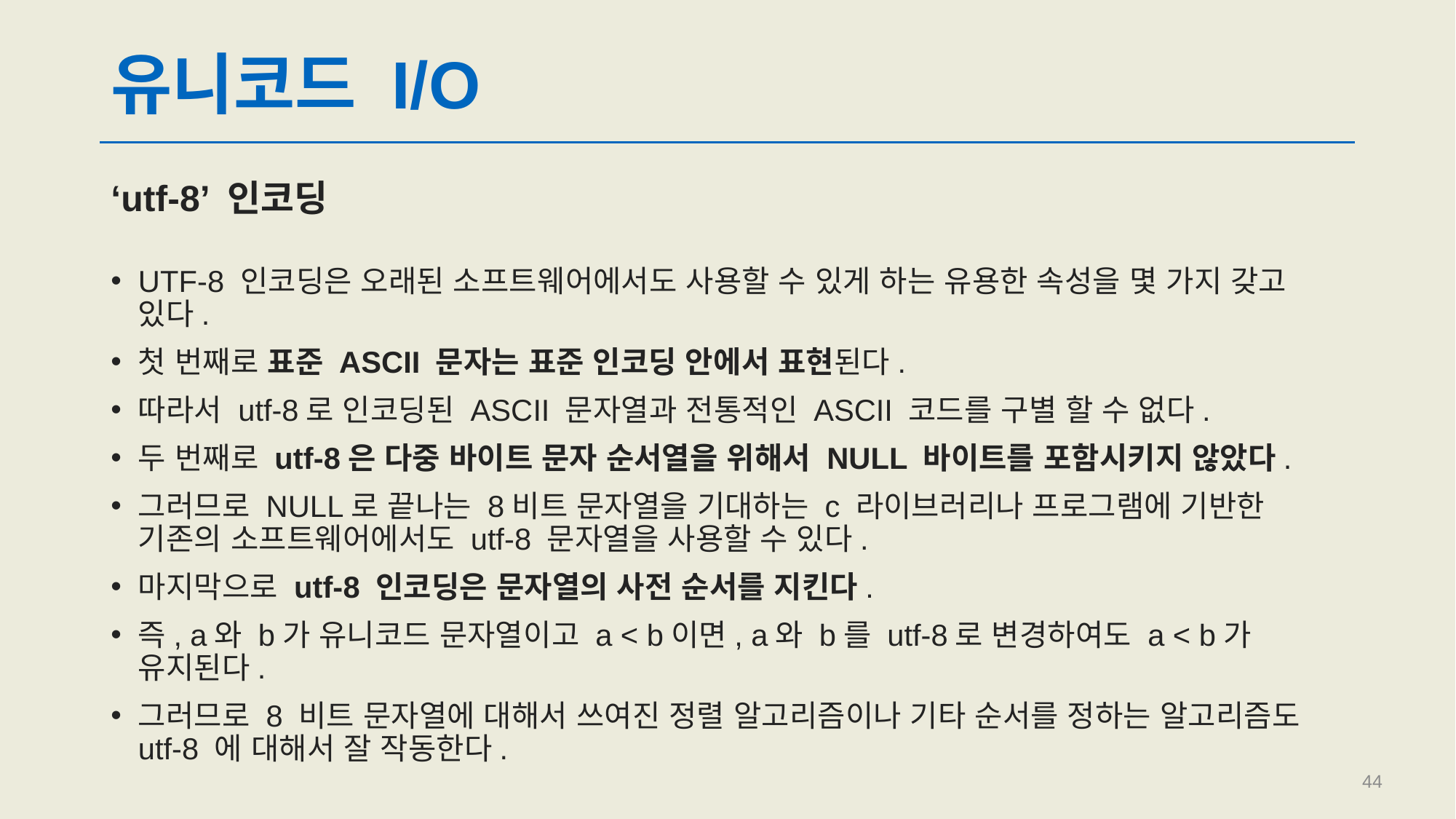

# 유니코드 I/O
‘utf-8’ 인코딩

UTF-8 인코딩은 오래된 소프트웨어에서도 사용할 수 있게 하는 유용한 속성을 몇 가지 갖고 있다.
첫 번째로 표준 ASCII 문자는 표준 인코딩 안에서 표현된다.
따라서 utf-8로 인코딩된 ASCII 문자열과 전통적인 ASCII 코드를 구별 할 수 없다.
두 번째로 utf-8은 다중 바이트 문자 순서열을 위해서 NULL 바이트를 포함시키지 않았다.
그러므로 NULL로 끝나는 8비트 문자열을 기대하는 c 라이브러리나 프로그램에 기반한 기존의 소프트웨어에서도 utf-8 문자열을 사용할 수 있다.
마지막으로 utf-8 인코딩은 문자열의 사전 순서를 지킨다.
즉, a와 b가 유니코드 문자열이고 a < b이면, a와 b를 utf-8로 변경하여도 a < b가 유지된다.
그러므로 8 비트 문자열에 대해서 쓰여진 정렬 알고리즘이나 기타 순서를 정하는 알고리즘도 utf-8 에 대해서 잘 작동한다.
44